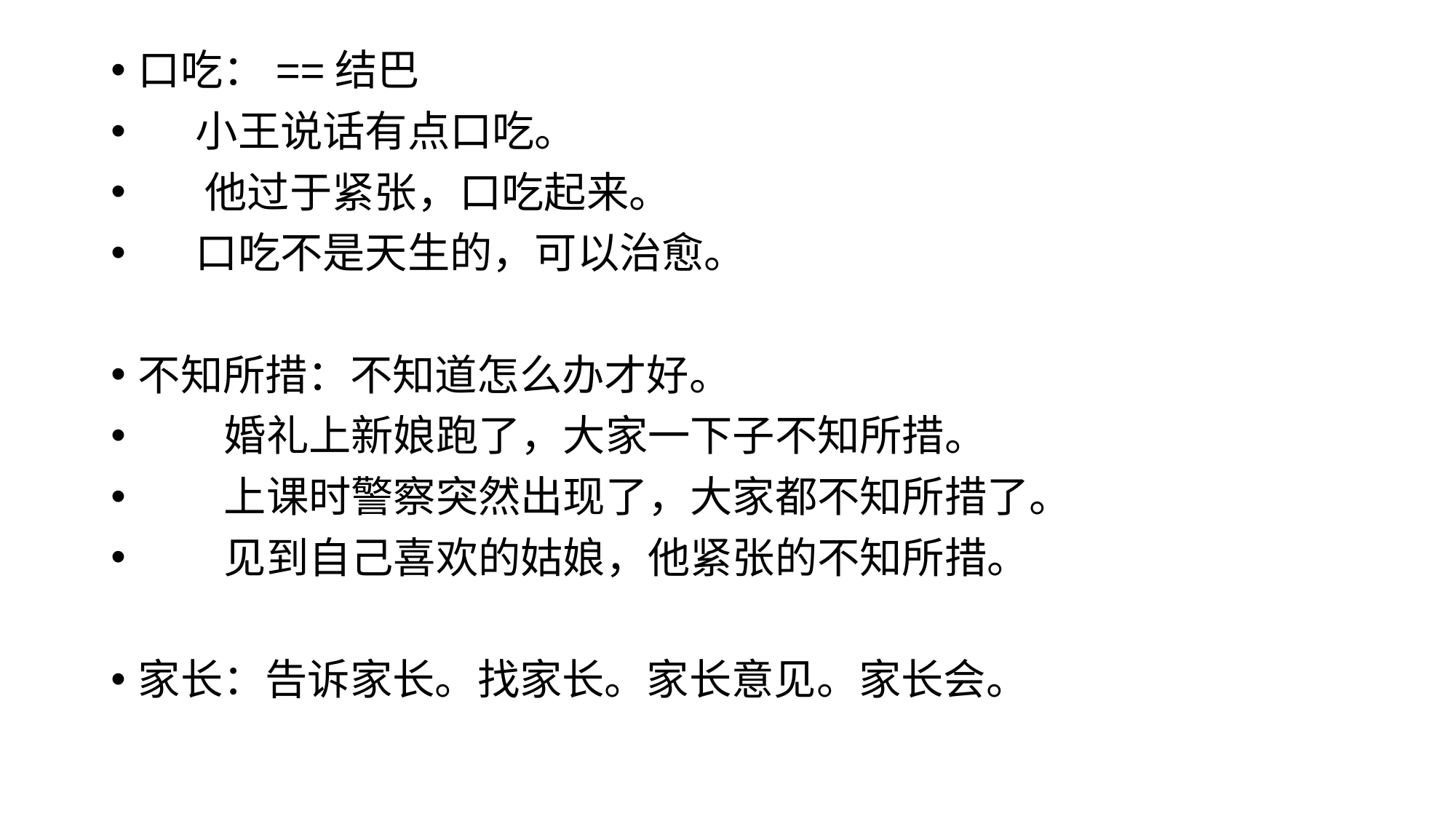

#
口吃：==结巴
     小王说话有点口吃。
      他过于紧张，口吃起来。
     口吃不是天生的，可以治愈。

不知所措：不知道怎么办才好。
        婚礼上新娘跑了，大家一下子不知所措。
        上课时警察突然出现了，大家都不知所措了。
        见到自己喜欢的姑娘，他紧张的不知所措。

家长：告诉家长。找家长。家长意见。家长会。